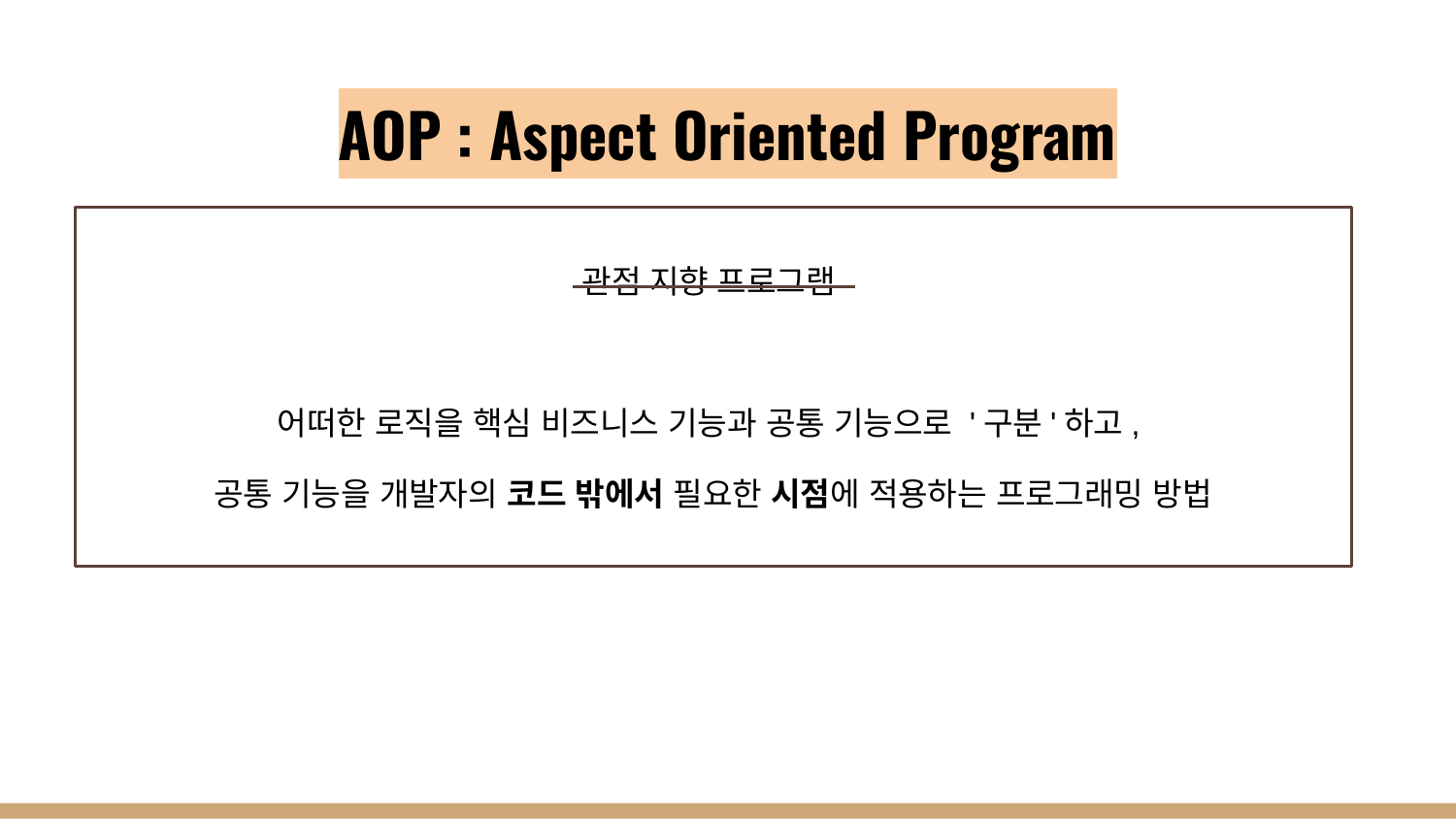

# AOP : Aspect Oriented Program
관점 지향 프로그램

어떠한 로직을 핵심 비즈니스 기능과 공통 기능으로 '구분'하고,
공통 기능을 개발자의 코드 밖에서 필요한 시점에 적용하는 프로그래밍 방법